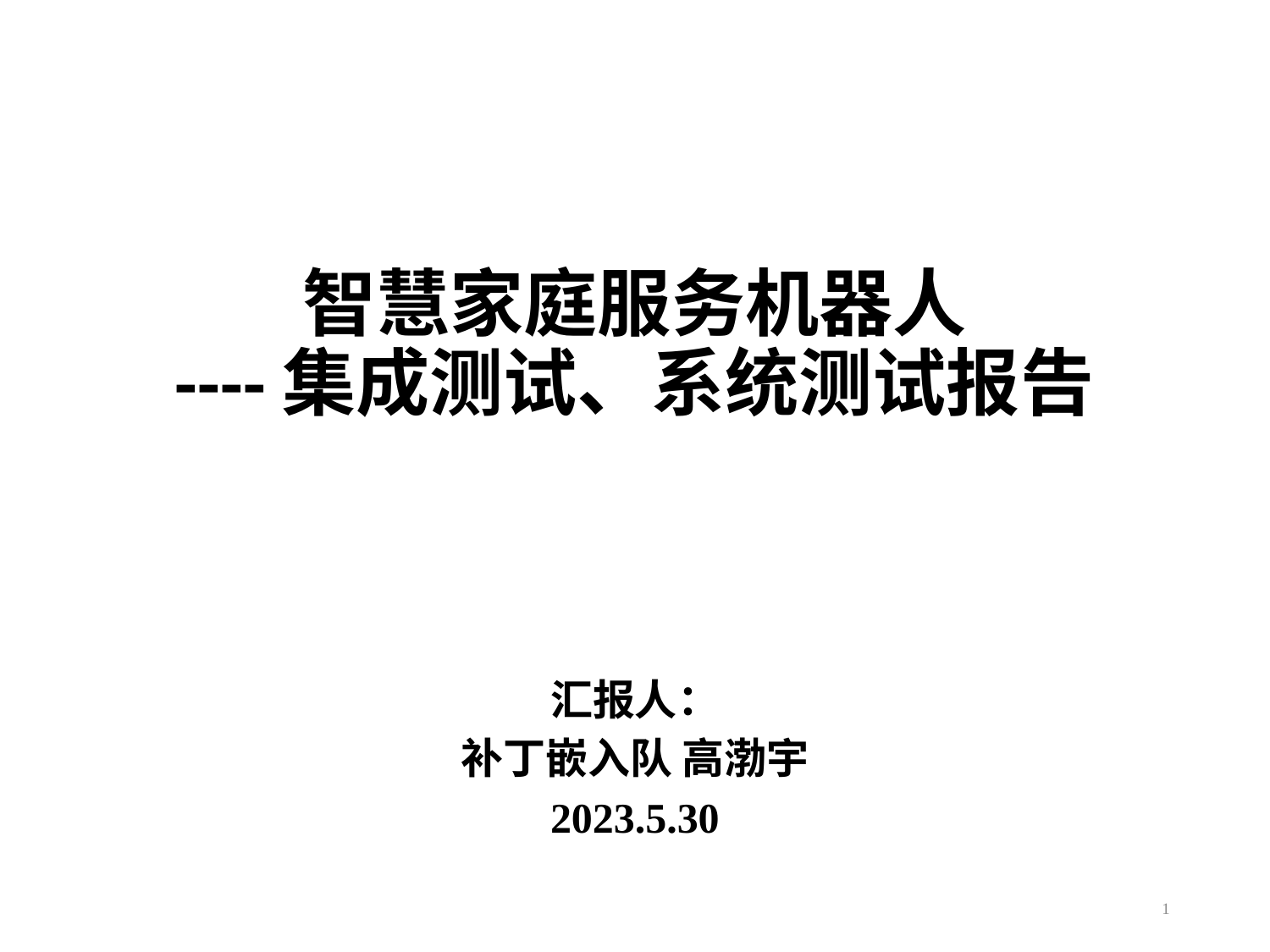

智慧家庭服务机器人
----集成测试、系统测试报告
汇报人：
补丁嵌入队 高渤宇
2023.5.30
1